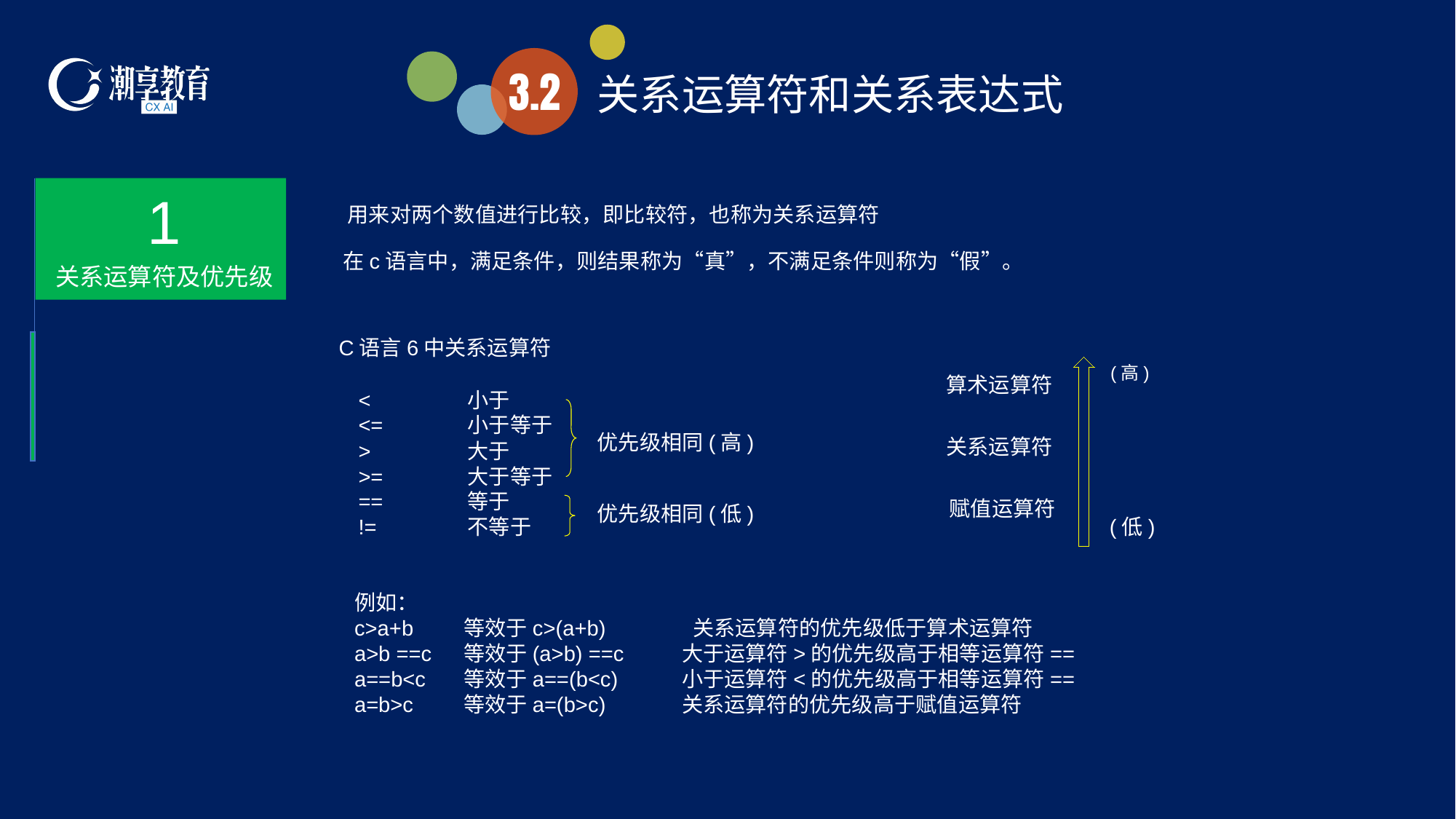

3.2

关系运算符和关系表达式
1

关系运算符及优先级

用来对两个数值进行比较，即比较符，也称为关系运算符
在c语言中，满足条件，则结果称为“真”，不满足条件则称为“假”。
C语言6中关系运算符
(高)

算术运算符
<	小于
<=	小于等于
>	大于
>=	大于等于
==	等于
!=	不等于

优先级相同(高)
关系运算符
赋值运算符

优先级相同(低)
(低)
例如：
c>a+b  	等效于c>(a+b) 	 关系运算符的优先级低于算术运算符
a>b ==c  	等效于(a>b) ==c 	大于运算符>的优先级高于相等运算符==
a==b<c	等效于a==(b<c)	小于运算符<的优先级高于相等运算符==
a=b>c	等效于a=(b>c)	关系运算符的优先级高于赋值运算符